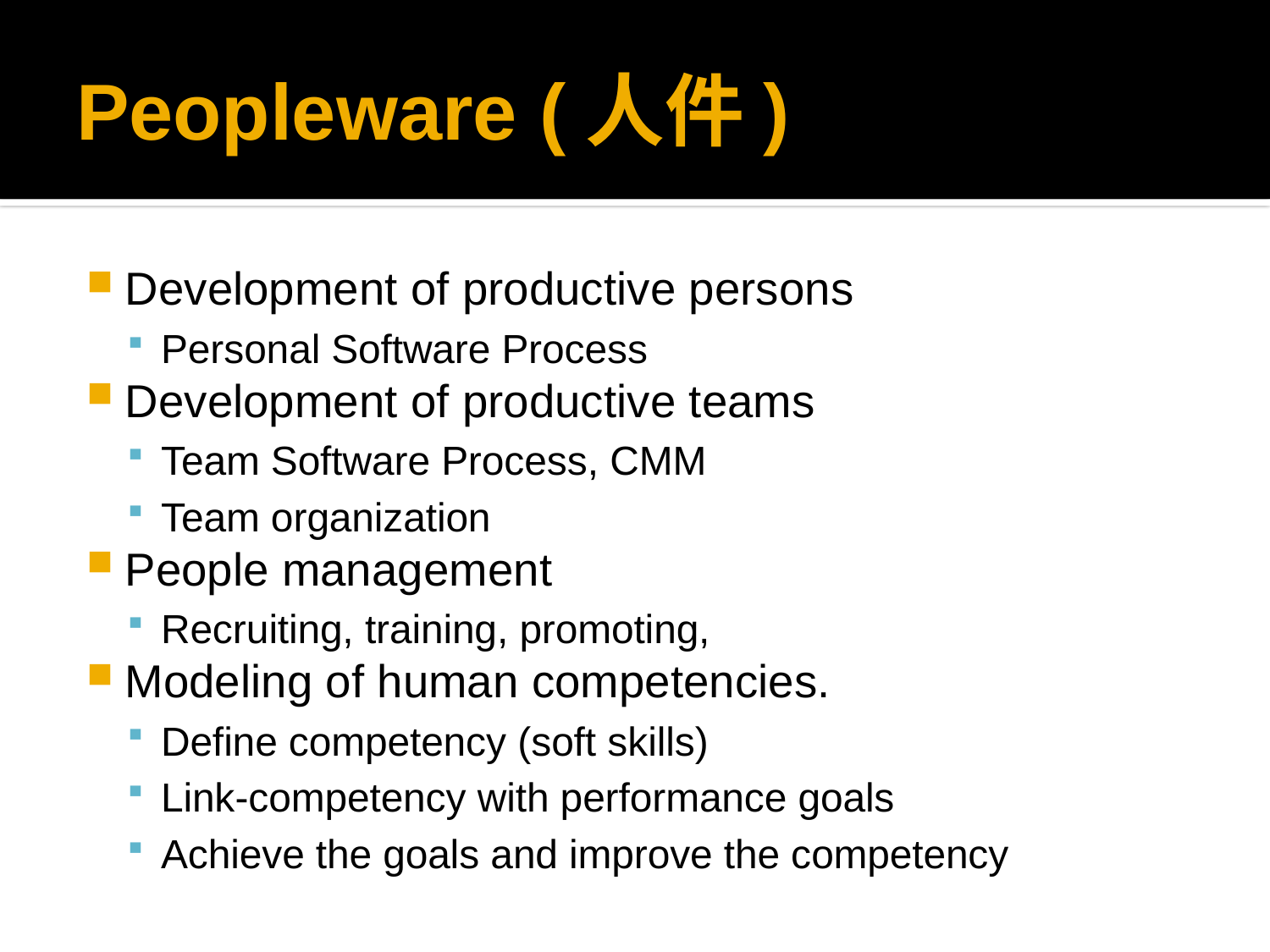

# Peopleware (人件)
Development of productive persons
Personal Software Process
Development of productive teams
Team Software Process, CMM
Team organization
People management
Recruiting, training, promoting,
Modeling of human competencies.
Define competency (soft skills)
Link-competency with performance goals
Achieve the goals and improve the competency